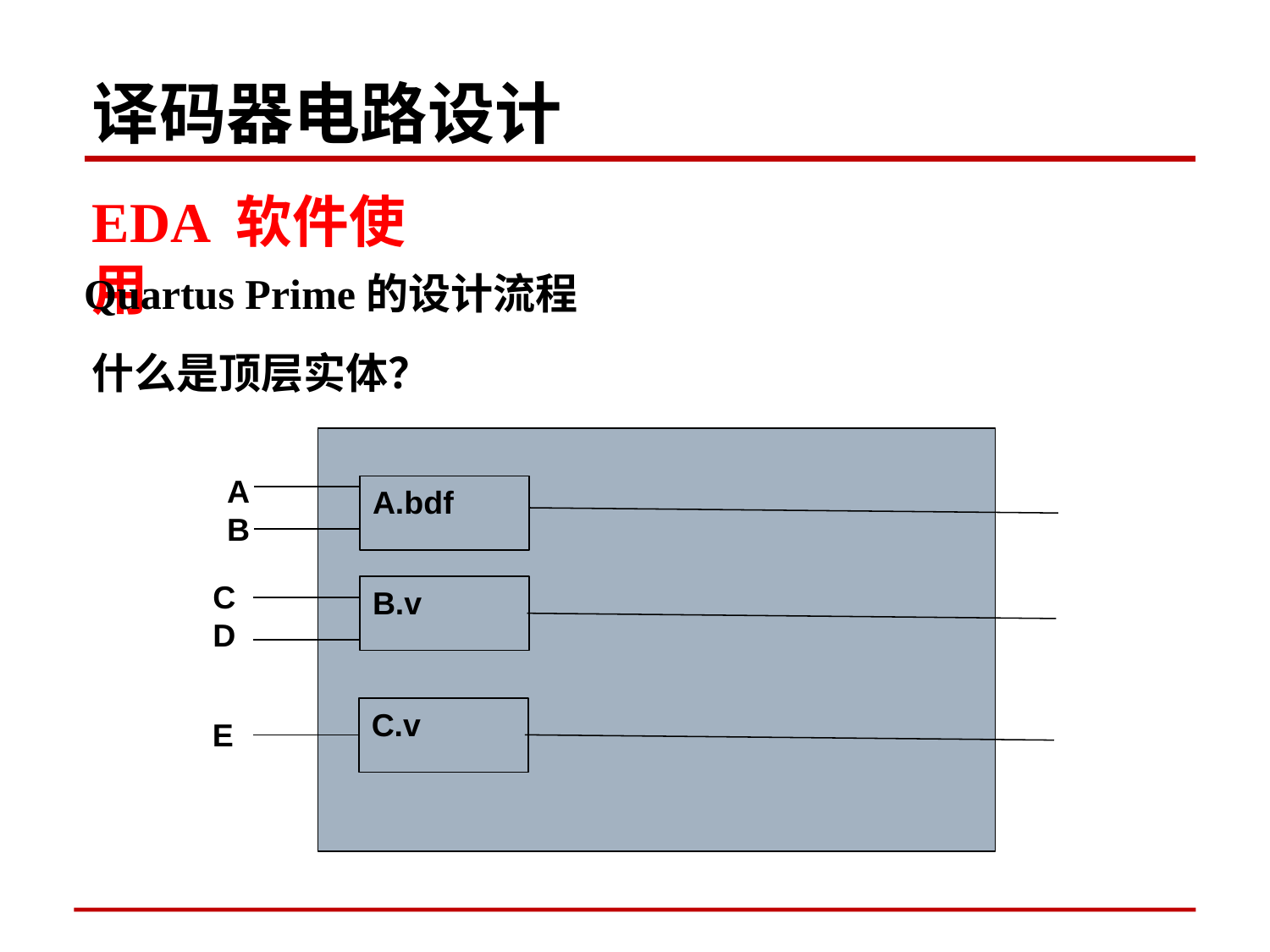

译码器电路设计
EDA 软件使用
Quartus Prime的设计流程
什么是顶层实体？

A
B
A.bdf

C
D
B.v
C.v
E